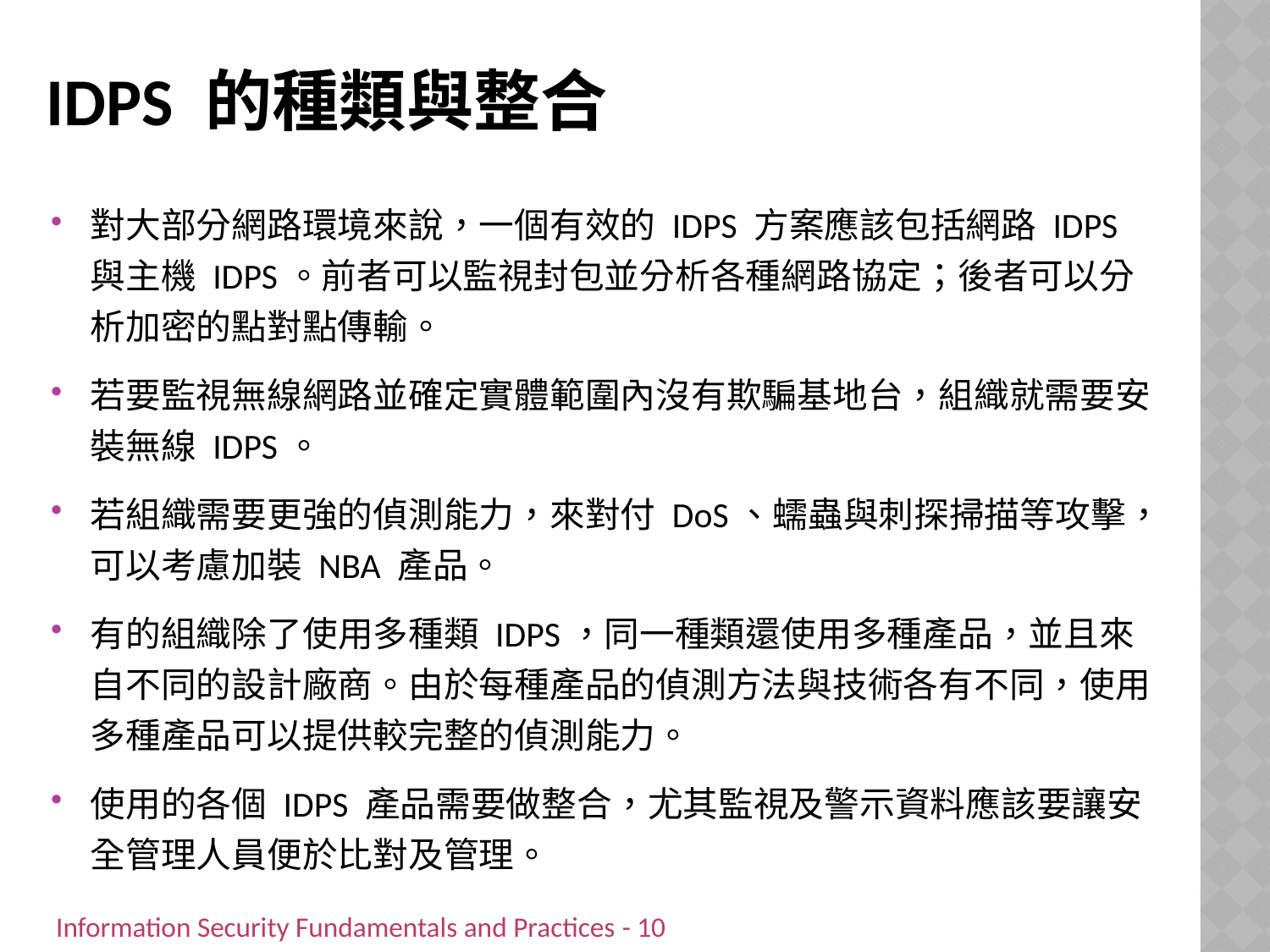

# IDPS 的種類與整合
對大部分網路環境來說，一個有效的 IDPS 方案應該包括網路 IDPS 與主機 IDPS。前者可以監視封包並分析各種網路協定；後者可以分析加密的點對點傳輸。
若要監視無線網路並確定實體範圍內沒有欺騙基地台，組織就需要安裝無線 IDPS。
若組織需要更強的偵測能力，來對付 DoS、蠕蟲與刺探掃描等攻擊，可以考慮加裝 NBA 產品。
有的組織除了使用多種類 IDPS，同一種類還使用多種產品，並且來自不同的設計廠商。由於每種產品的偵測方法與技術各有不同，使用多種產品可以提供較完整的偵測能力。
使用的各個 IDPS 產品需要做整合，尤其監視及警示資料應該要讓安全管理人員便於比對及管理。